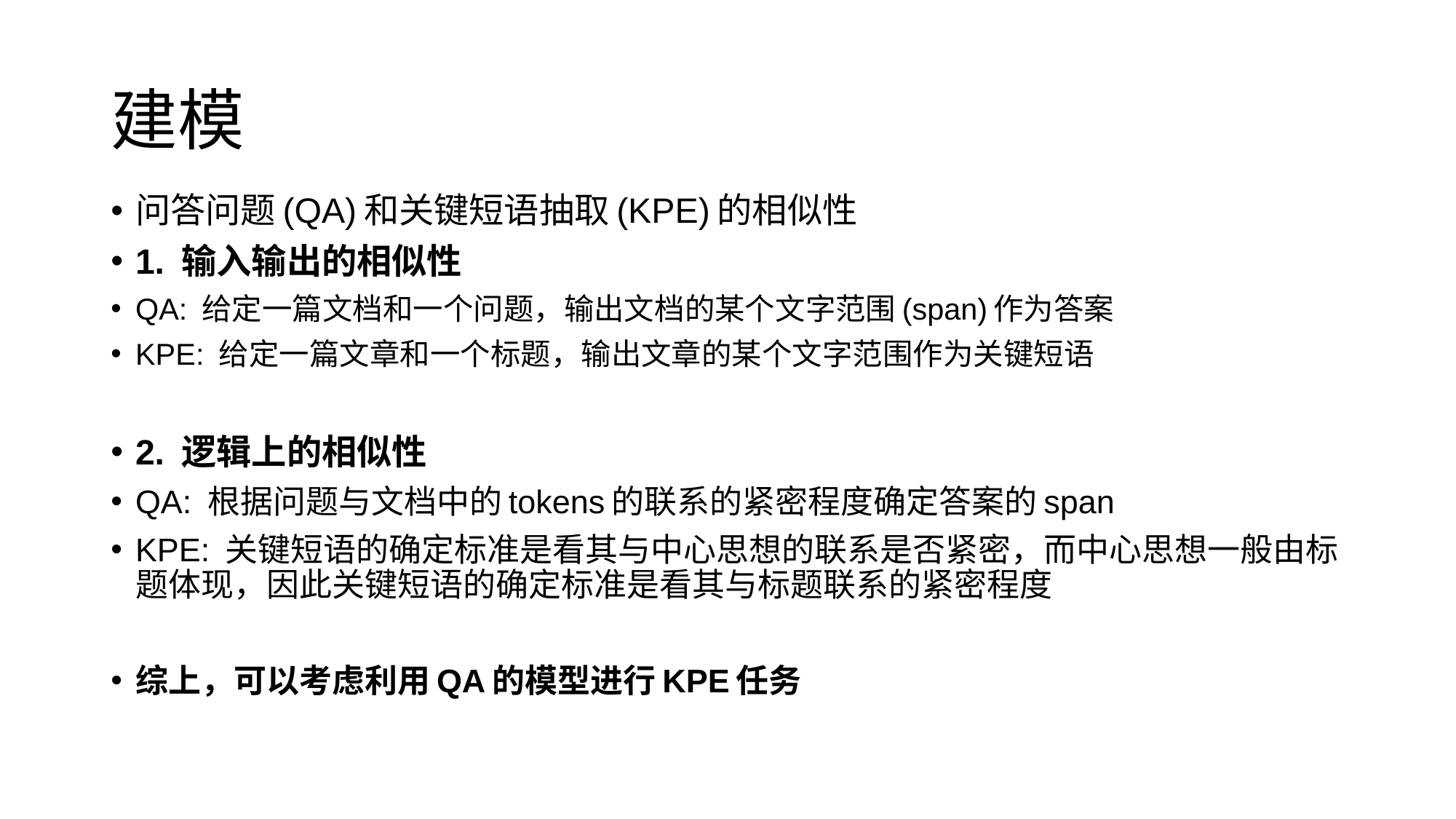

# 建模
问答问题(QA)和关键短语抽取(KPE)的相似性
1. 输入输出的相似性
QA: 给定一篇文档和一个问题，输出文档的某个文字范围(span)作为答案
KPE: 给定一篇文章和一个标题，输出文章的某个文字范围作为关键短语

2. 逻辑上的相似性
QA: 根据问题与文档中的tokens的联系的紧密程度确定答案的span
KPE: 关键短语的确定标准是看其与中心思想的联系是否紧密，而中心思想一般由标题体现，因此关键短语的确定标准是看其与标题联系的紧密程度

综上，可以考虑利用QA的模型进行KPE任务